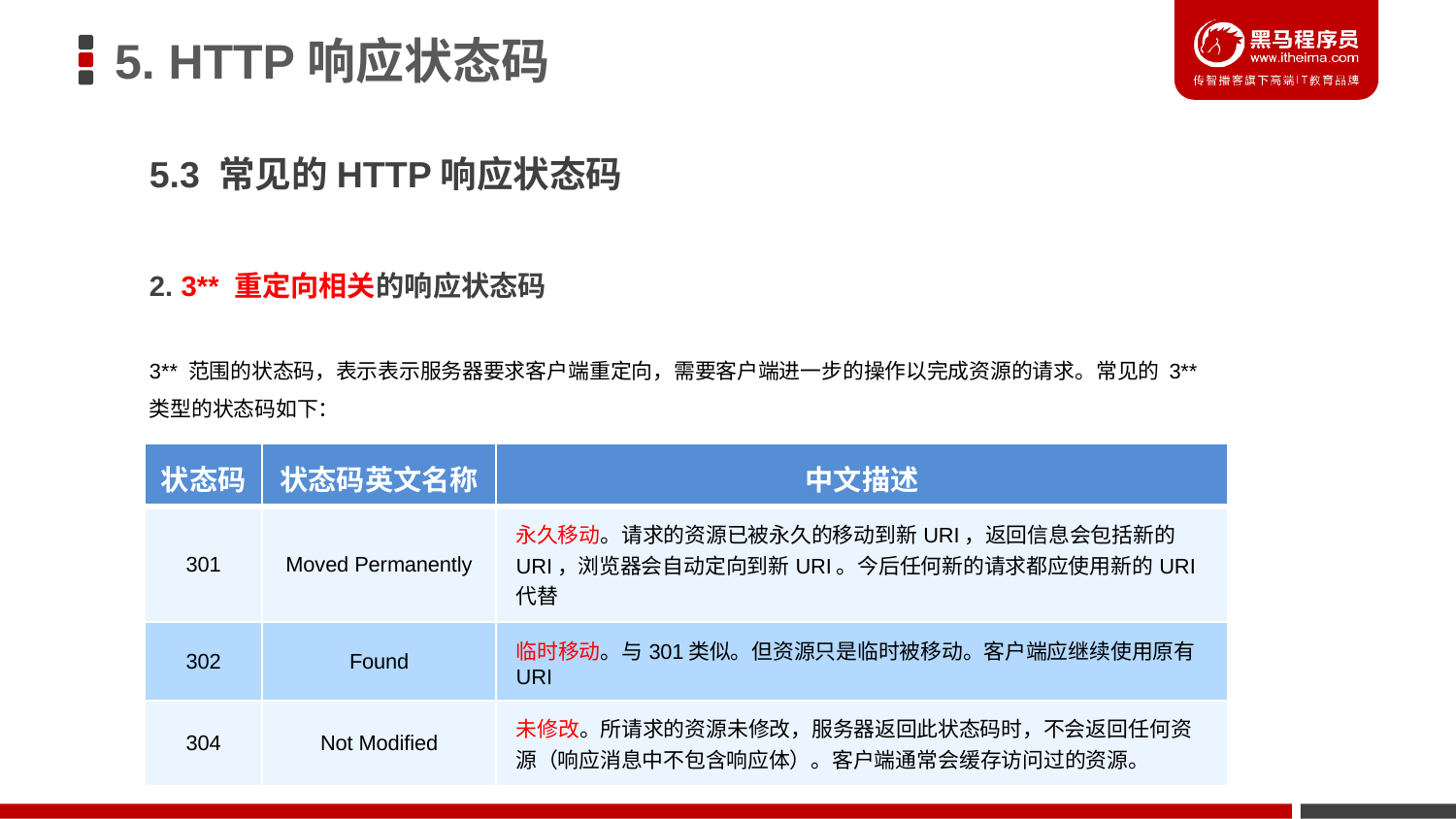

# 5. HTTP响应状态码
5.3 常见的HTTP响应状态码
2. 3** 重定向相关的响应状态码
3** 范围的状态码，表示表示服务器要求客户端重定向，需要客户端进一步的操作以完成资源的请求。常见的 3** 类型的状态码如下：
| 状态码 | 状态码英文名称 | 中文描述 |
| --- | --- | --- |
| 301 | Moved Permanently | 永久移动。请求的资源已被永久的移动到新URI，返回信息会包括新的URI，浏览器会自动定向到新URI。今后任何新的请求都应使用新的URI代替 |
| 302 | Found | 临时移动。与301类似。但资源只是临时被移动。客户端应继续使用原有URI |
| 304 | Not Modified | 未修改。所请求的资源未修改，服务器返回此状态码时，不会返回任何资源（响应消息中不包含响应体）。客户端通常会缓存访问过的资源。 |